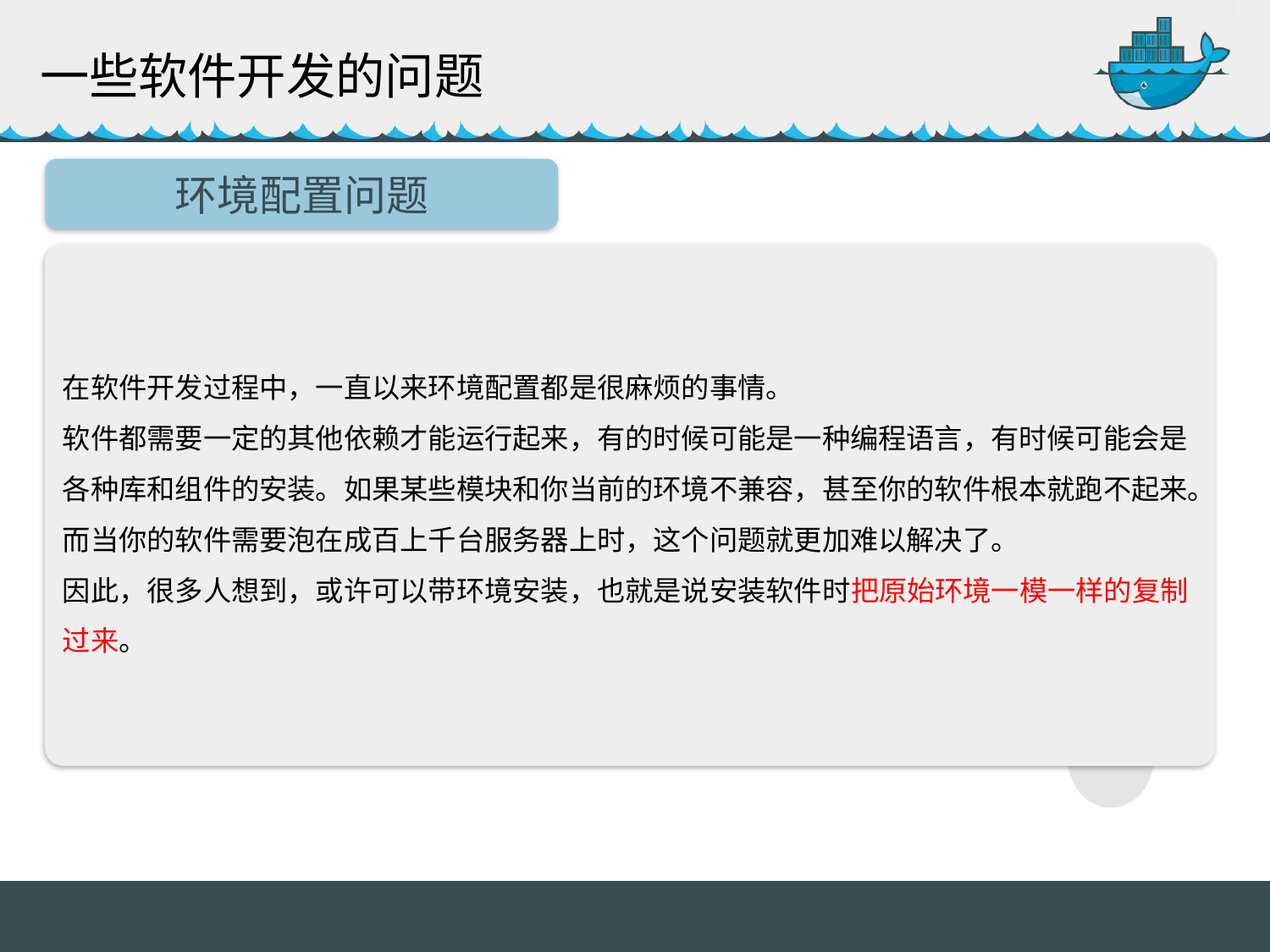

一些软件开发的问题
环境配置问题
在软件开发过程中，一直以来环境配置都是很麻烦的事情。
软件都需要一定的其他依赖才能运行起来，有的时候可能是一种编程语言，有时候可能会是各种库和组件的安装。如果某些模块和你当前的环境不兼容，甚至你的软件根本就跑不起来。而当你的软件需要泡在成百上千台服务器上时，这个问题就更加难以解决了。
因此，很多人想到，或许可以带环境安装，也就是说安装软件时把原始环境一模一样的复制过来。